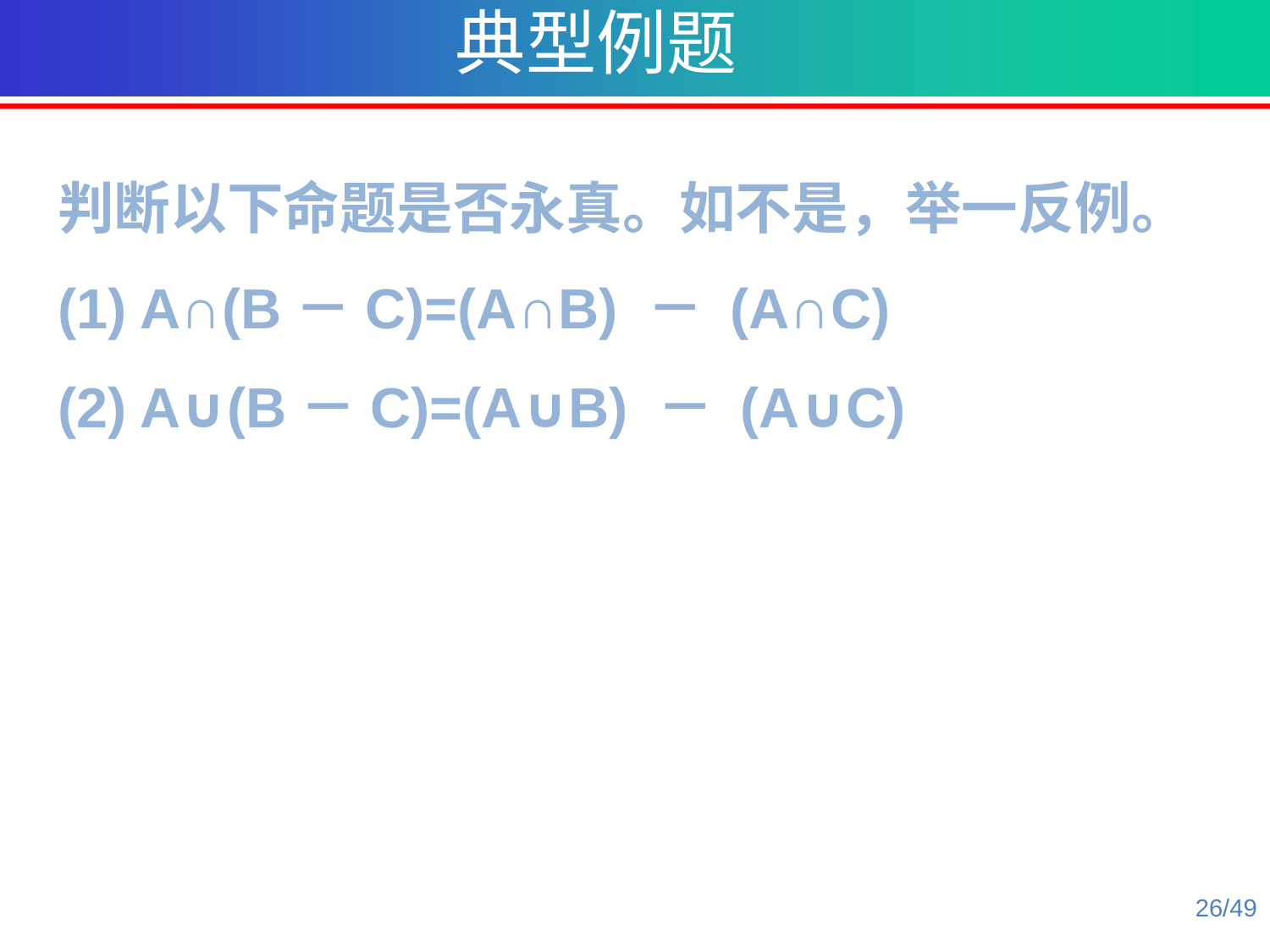

典型例题
判断以下命题是否永真。如不是，举一反例。
(1) A∩(B－C)=(A∩B) － (A∩C)
(2) A∪(B－C)=(A∪B) － (A∪C)

26/49